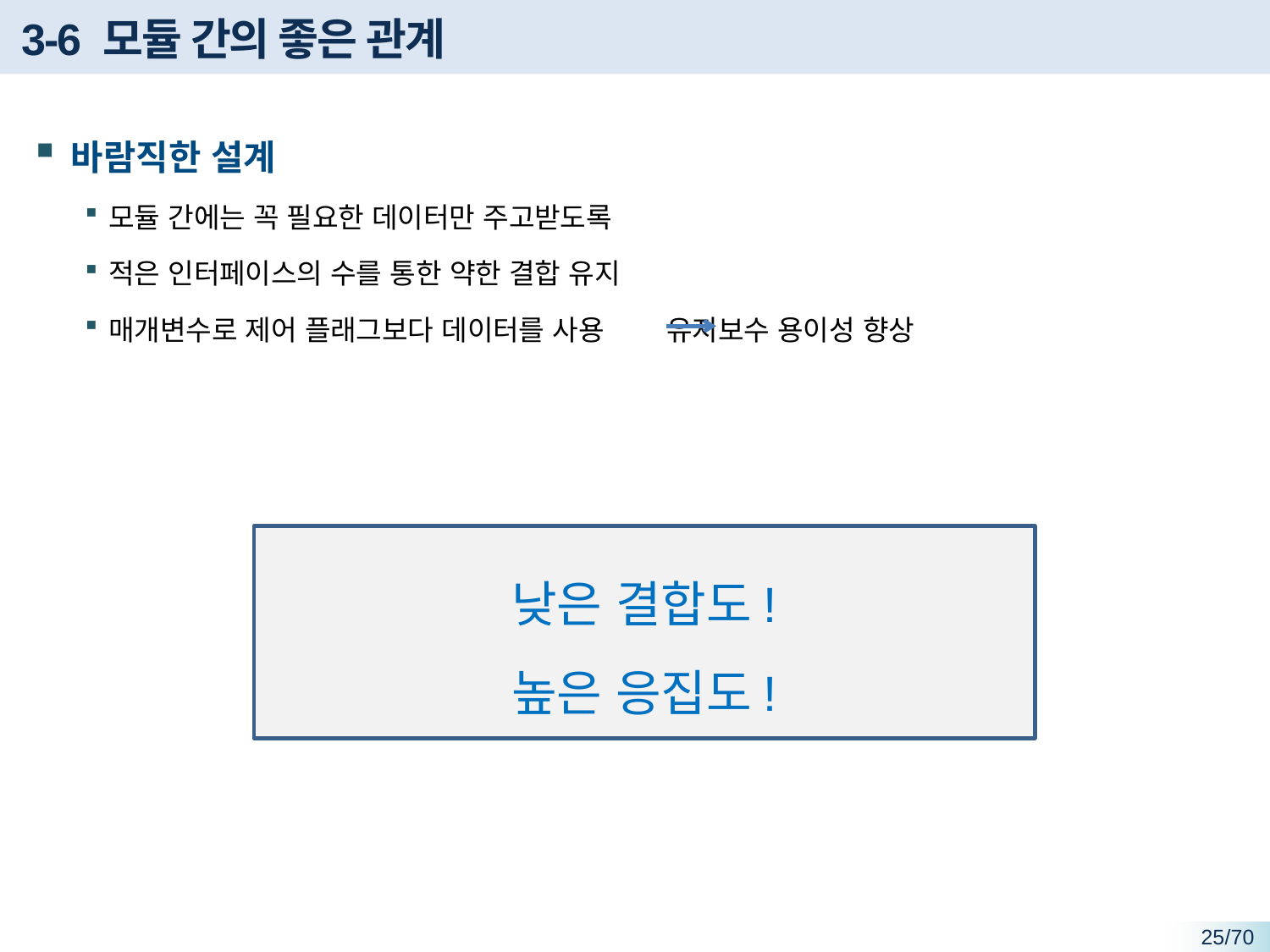

# 3-6 모듈 간의 좋은 관계
바람직한 설계
모듈 간에는 꼭 필요한 데이터만 주고받도록
적은 인터페이스의 수를 통한 약한 결합 유지
매개변수로 제어 플래그보다 데이터를 사용        유지보수 용이성 향상

낮은 결합도!
높은 응집도!